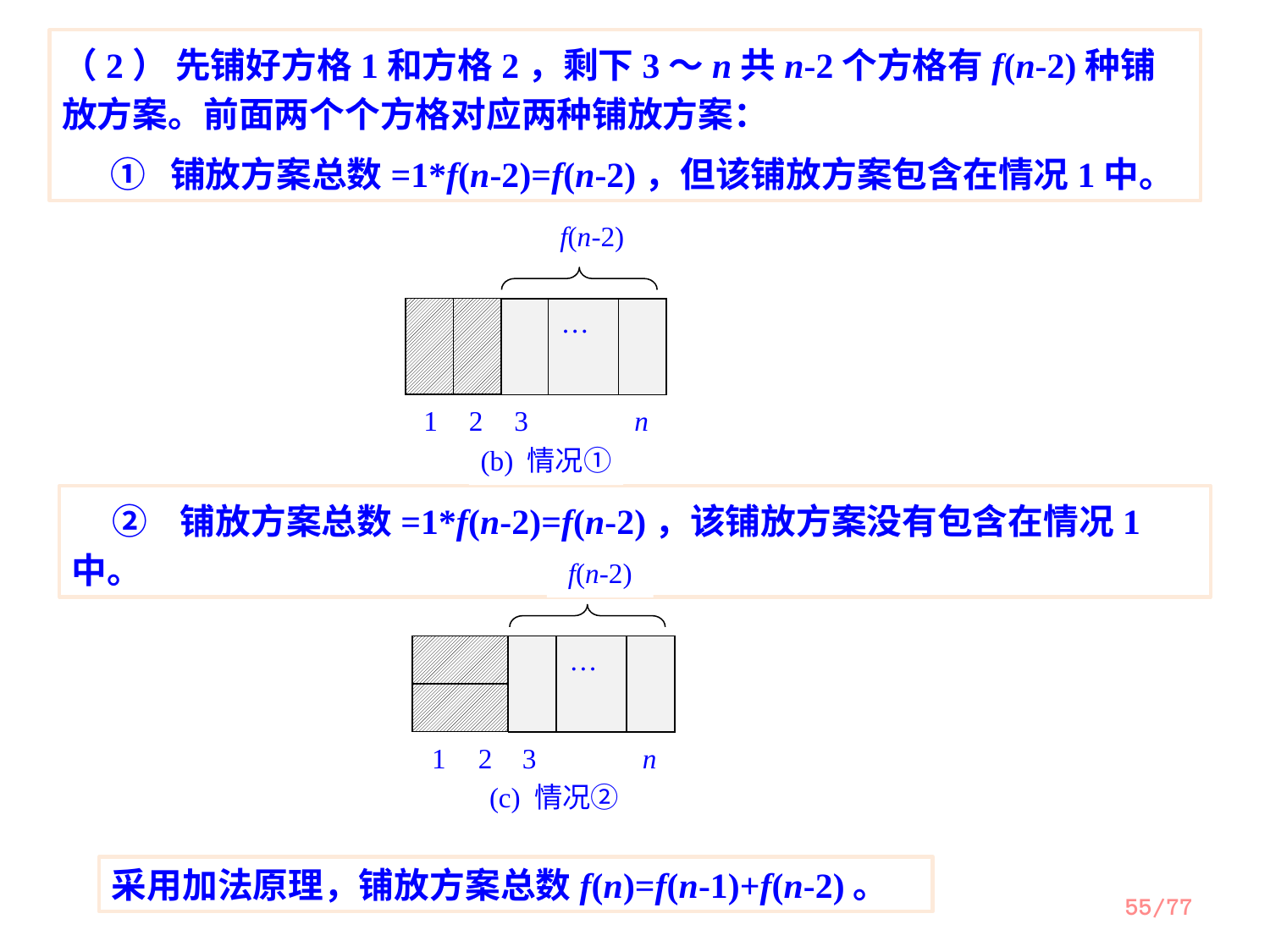

（2） 先铺好方格1和方格2，剩下3～n共n-2个方格有f(n-2)种铺放方案。前面两个个方格对应两种铺放方案：
      ①  铺放方案总数=1*f(n-2)=f(n-2)，但该铺放方案包含在情况1中。

f(n-2)

…

1
2
3
n
(b) 情况①
     ②   铺放方案总数=1*f(n-2)=f(n-2)，该铺放方案没有包含在情况1中。

f(n-2)

…

1
2
3
n
(c) 情况②
采用加法原理，铺放方案总数f(n)=f(n-1)+f(n-2)。
55/77